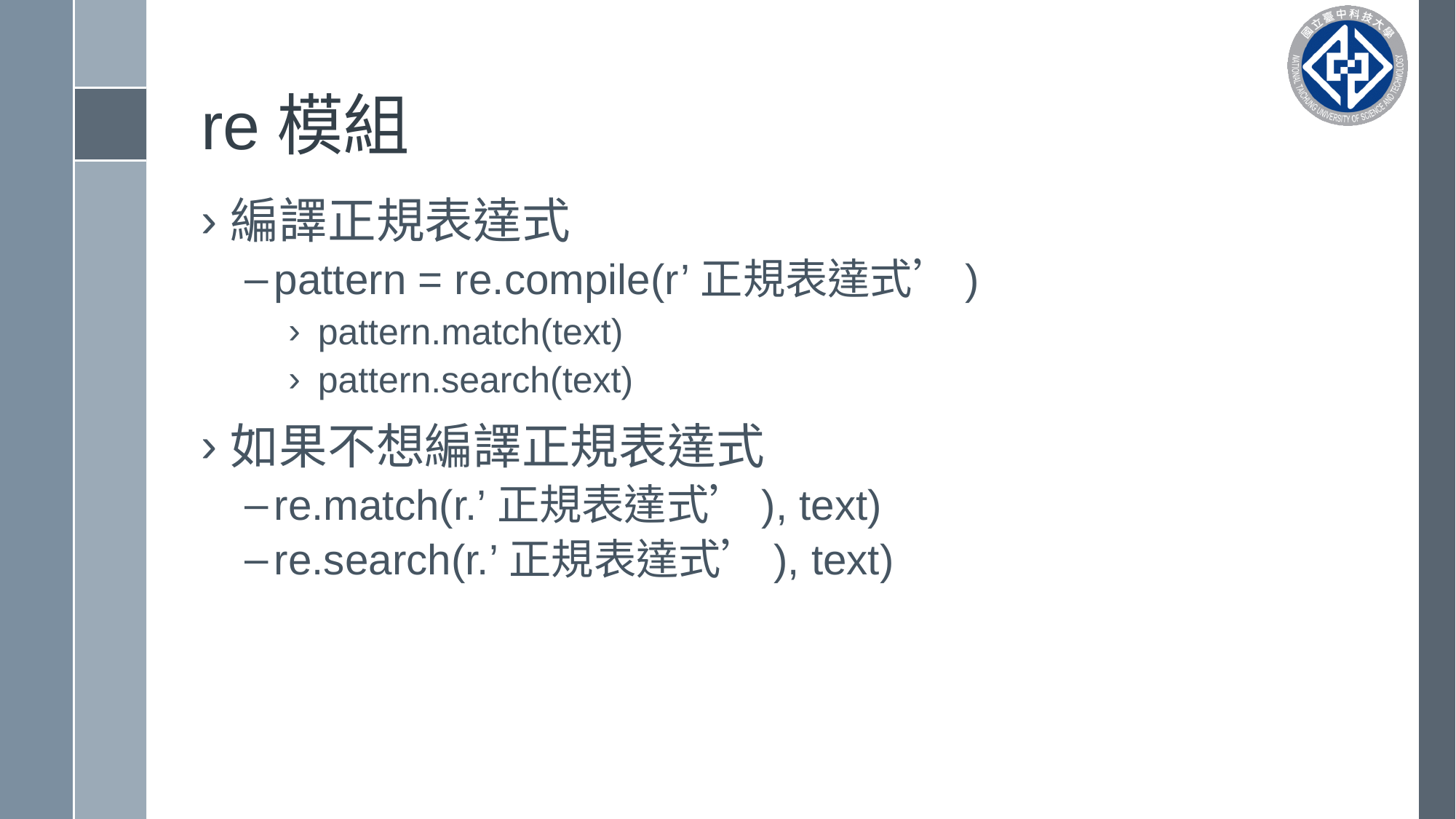

# re模組
編譯正規表達式
pattern = re.compile(r’正規表達式’)
pattern.match(text)
pattern.search(text)
如果不想編譯正規表達式
re.match(r.’正規表達式’), text)
re.search(r.’正規表達式’), text)